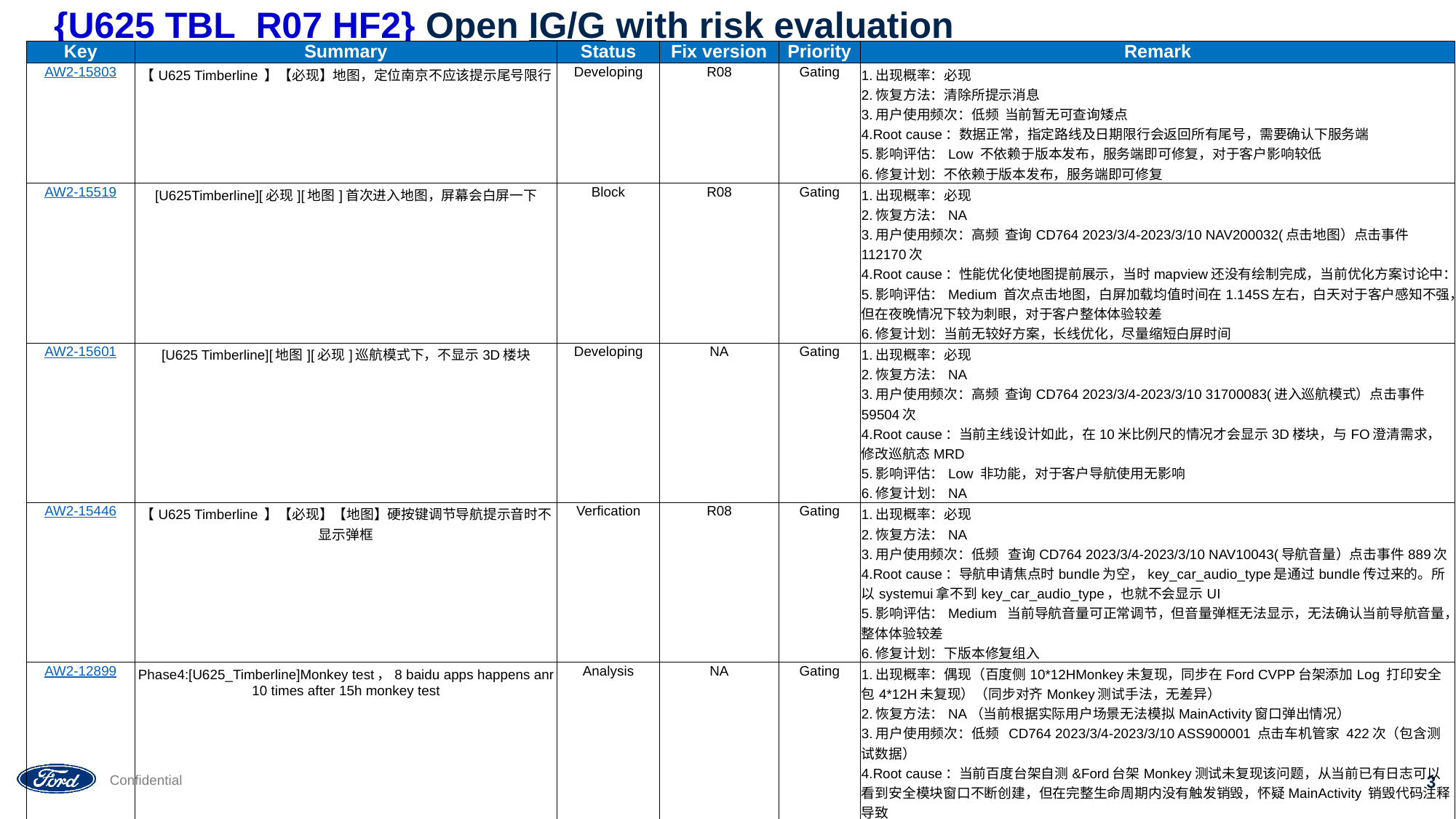

# {U625 TBL_R07 HF2} Open IG/G with risk evaluation
| Key | Summary | Status | Fix version | Priority | Remark |
| --- | --- | --- | --- | --- | --- |
| AW2-15803 | 【U625 Timberline 】【必现】地图，定位南京不应该提示尾号限行 | Developing | R08 | Gating | 1.出现概率：必现 2.恢复方法：清除所提示消息 3.用户使用频次：低频 当前暂无可查询矮点 4.Root cause：数据正常，指定路线及日期限行会返回所有尾号，需要确认下服务端 5.影响评估：Low 不依赖于版本发布，服务端即可修复，对于客户影响较低 6.修复计划：不依赖于版本发布，服务端即可修复 |
| AW2-15519 | [U625Timberline][必现][地图]首次进入地图，屏幕会白屏一下 | Block | R08 | Gating | 1.出现概率：必现 2.恢复方法：NA 3.用户使用频次：高频 查询CD764 2023/3/4-2023/3/10 NAV200032(点击地图）点击事件112170次 4.Root cause：性能优化使地图提前展示，当时mapview还没有绘制完成，当前优化方案讨论中： 5.影响评估：Medium 首次点击地图，白屏加载均值时间在1.145S左右，白天对于客户感知不强，但在夜晚情况下较为刺眼，对于客户整体体验较差 6.修复计划：当前无较好方案，长线优化，尽量缩短白屏时间 |
| AW2-15601 | [U625 Timberline][地图][必现]巡航模式下，不显示3D楼块 | Developing | NA | Gating | 1.出现概率：必现 2.恢复方法：NA 3.用户使用频次：高频 查询CD764 2023/3/4-2023/3/10 31700083(进入巡航模式）点击事件59504次 4.Root cause：当前主线设计如此，在10米比例尺的情况才会显示3D楼块，与FO澄清需求，修改巡航态MRD 5.影响评估：Low 非功能，对于客户导航使用无影响 6.修复计划：NA |
| AW2-15446 | 【U625 Timberline 】【必现】【地图】硬按键调节导航提示音时不显示弹框 | Verfication | R08 | Gating | 1.出现概率：必现 2.恢复方法：NA 3.用户使用频次：低频 查询CD764 2023/3/4-2023/3/10 NAV10043(导航音量）点击事件889次 4.Root cause：导航申请焦点时bundle为空，key\_car\_audio\_type是通过bundle传过来的。所以systemui拿不到key\_car\_audio\_type，也就不会显示UI 5.影响评估：Medium 当前导航音量可正常调节，但音量弹框无法显示，无法确认当前导航音量，整体体验较差 6.修复计划：下版本修复组入 |
| AW2-12899 | Phase4:[U625\_Timberline]Monkey test，8 baidu apps happens anr 10 times after 15h monkey test | Analysis | NA | Gating | 1.出现概率：偶现（百度侧10\*12HMonkey未复现，同步在Ford CVPP台架添加Log 打印安全包4\*12H未复现）（同步对齐Monkey测试手法，无差异） 2.恢复方法：NA（当前根据实际用户场景无法模拟MainActivity窗口弹出情况） 3.用户使用频次：低频 CD764 2023/3/4-2023/3/10 ASS900001 点击车机管家 422次（包含测试数据） 4.Root cause：当前百度台架自测&Ford台架Monkey测试未复现该问题，从当前已有日志可以看到安全模块窗口不断创建，但在完整生命周期内没有触发销毁，怀疑MainActivity 销毁代码注释导致 5.影响评估：Low，整体触发概率较低，且Monkey非常规用户场景，对于客户影响较低，百度侧模拟用户触发场景也未复现窗口未销毁问题 6.修复计划： 基于Weekly ROM 组入添加Log打印的安全模块APK，基于原生ROM认进行Monkey测试，抓取Log进行分析 在CD542ICA H 安全模块将MainActivity 销毁代码注释回退（恢复创建销毁生命周期）基于Monkey 看下安全模块ANR情况 |